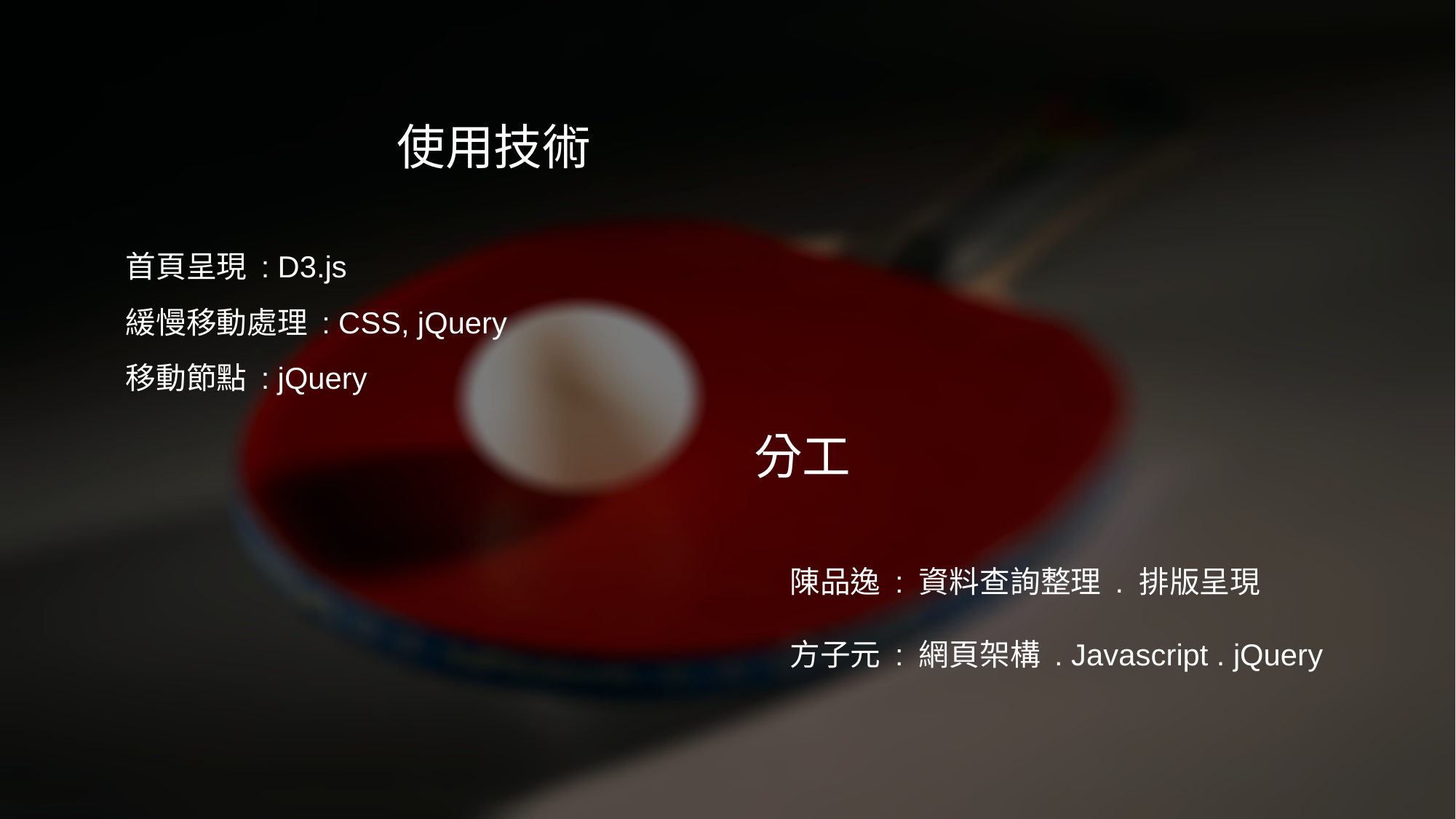

使用技術
首頁呈現 : D3.js

緩慢移動處理 : CSS, jQuery

移動節點 : jQuery
分工
陳品逸 : 資料查詢整理 . 排版呈現

方子元 : 網頁架構 . Javascript . jQuery